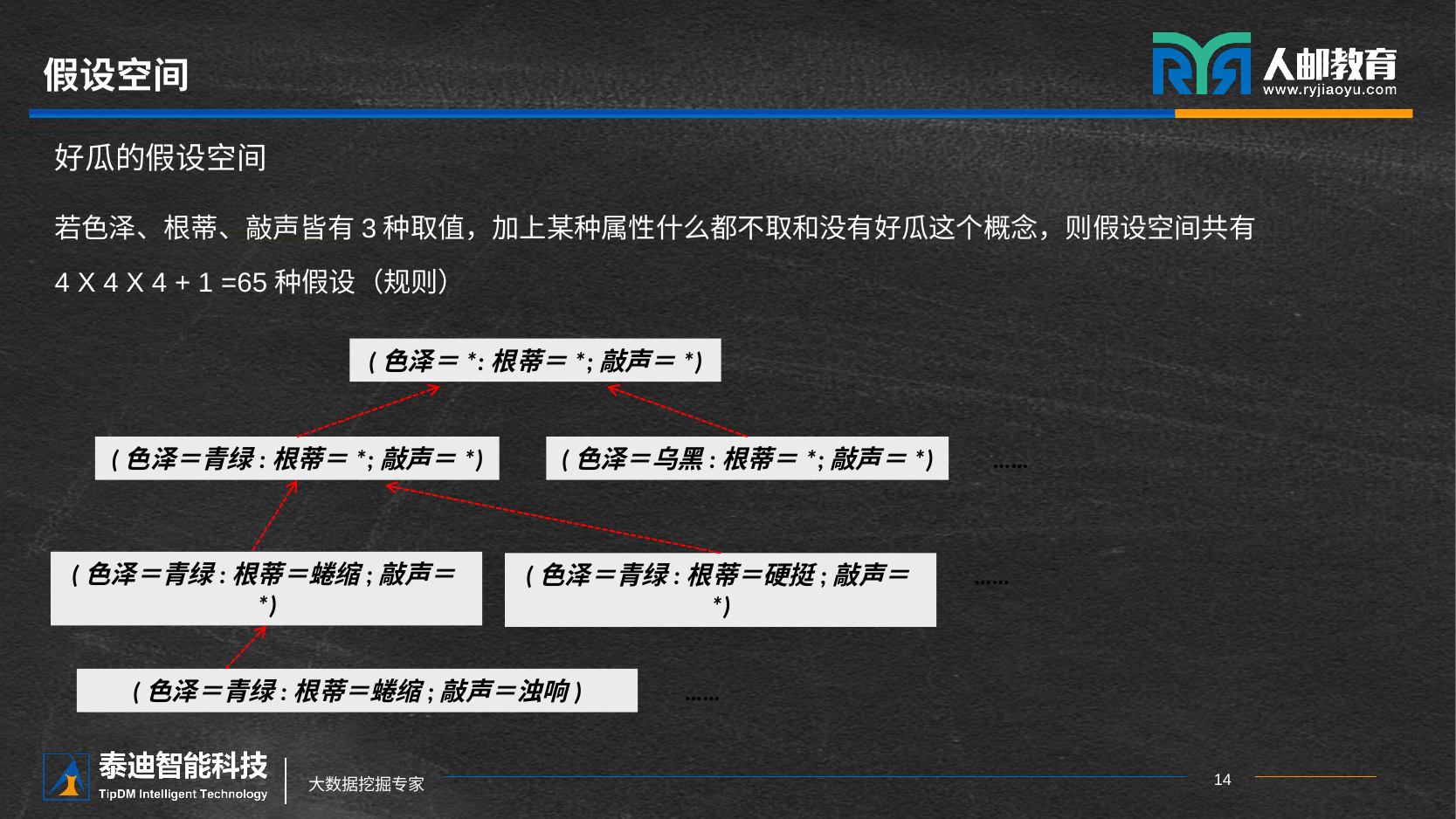

# 假设空间
好瓜的假设空间
若色泽、根蒂、敲声皆有3种取值，加上某种属性什么都不取和没有好瓜这个概念，则假设空间共有
4 X 4 X 4 + 1 =65种假设（规则）
(色泽＝*:根蒂＝*;敲声＝*)
(色泽＝青绿:根蒂＝*;敲声＝*)
(色泽＝乌黑:根蒂＝*;敲声＝*)
……
(色泽＝青绿:根蒂＝蜷缩;敲声＝*)
……
(色泽＝青绿:根蒂＝硬挺;敲声＝*)
(色泽＝青绿:根蒂＝蜷缩;敲声＝浊响)
……